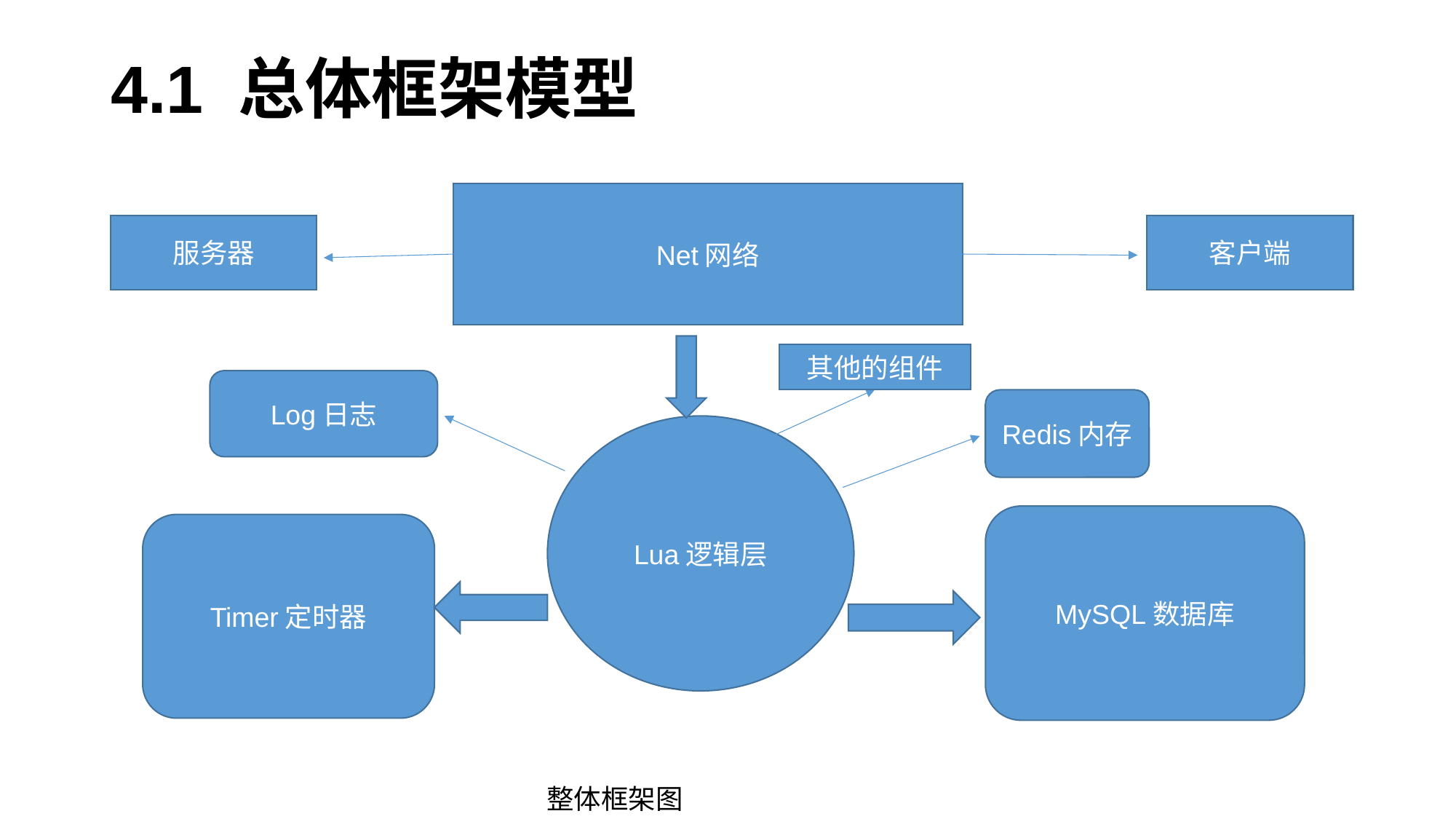

# 4.1 总体框架模型

                                             整体框架图

Net网络
服务器
客户端

其他的组件
Log日志
Redis内存
Lua逻辑层
MySQL数据库
Timer定时器